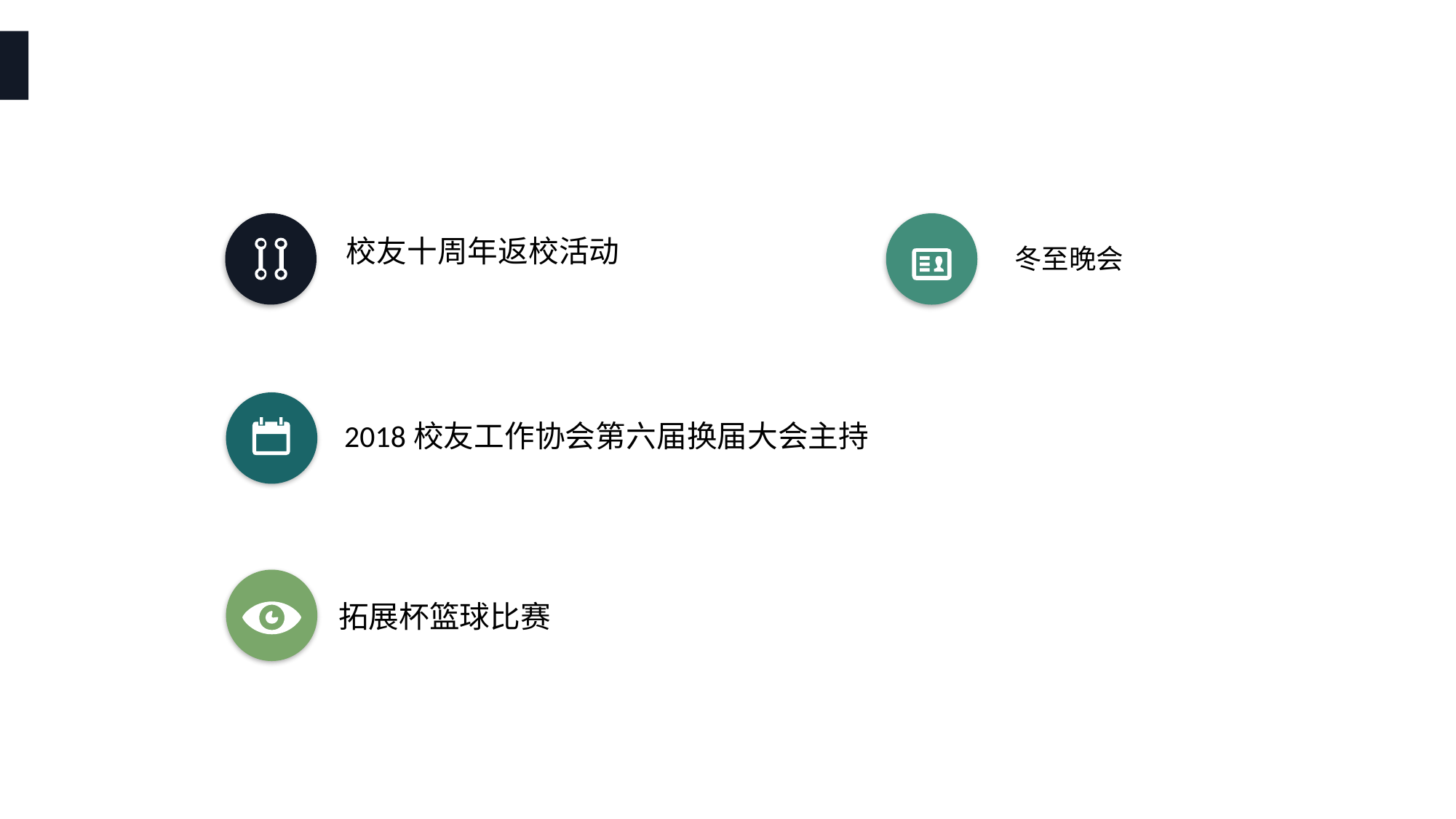

冬至晚会
校友十周年返校活动

2018校友工作协会第六届换届大会主持

拓展杯篮球比赛